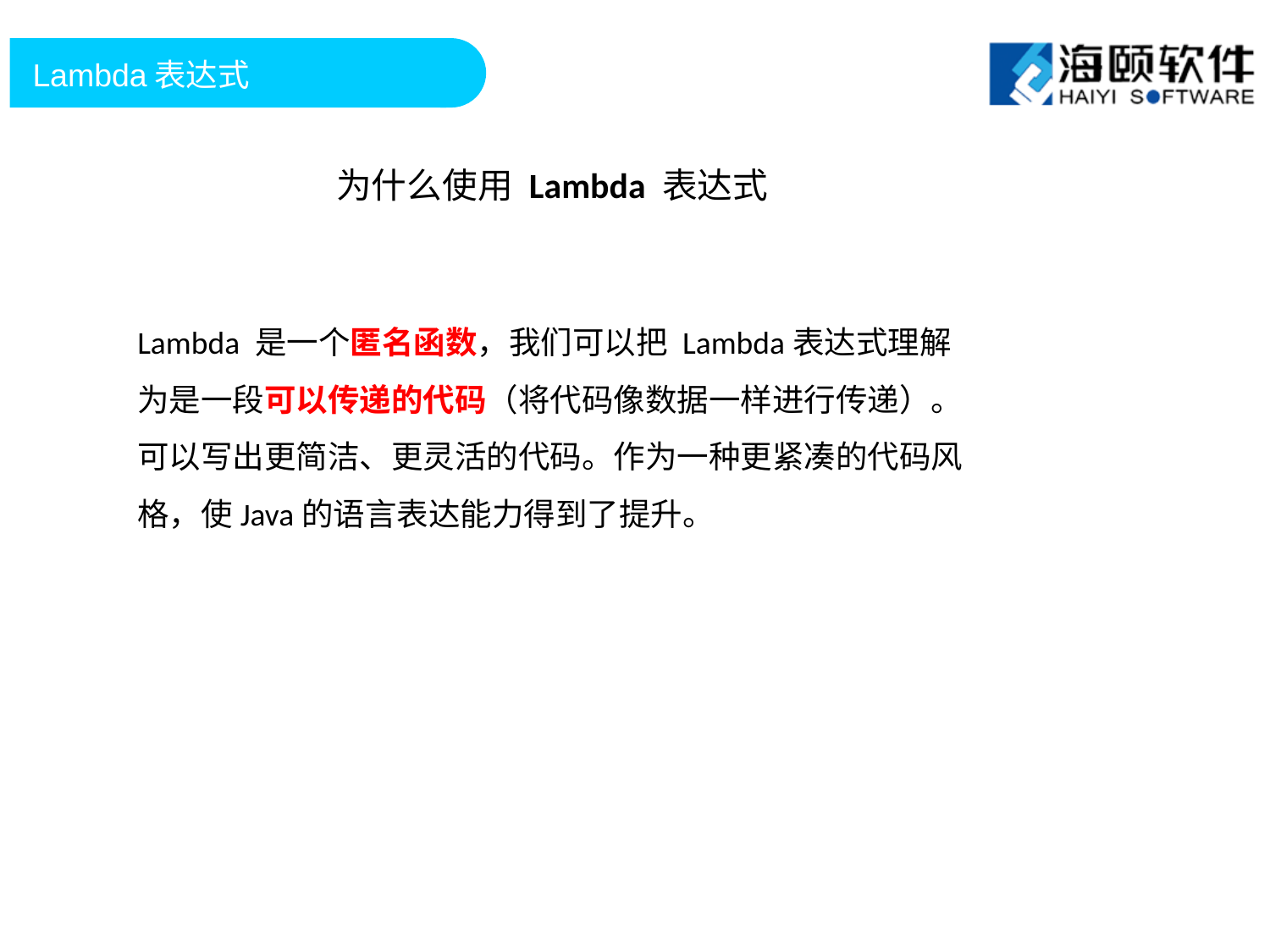

Lambda表达式
为什么使用 Lambda 表达式
Lambda 是一个匿名函数，我们可以把 Lambda表达式理解为是一段可以传递的代码（将代码像数据一样进行传递）。可以写出更简洁、更灵活的代码。作为一种更紧凑的代码风格，使Java的语言表达能力得到了提升。